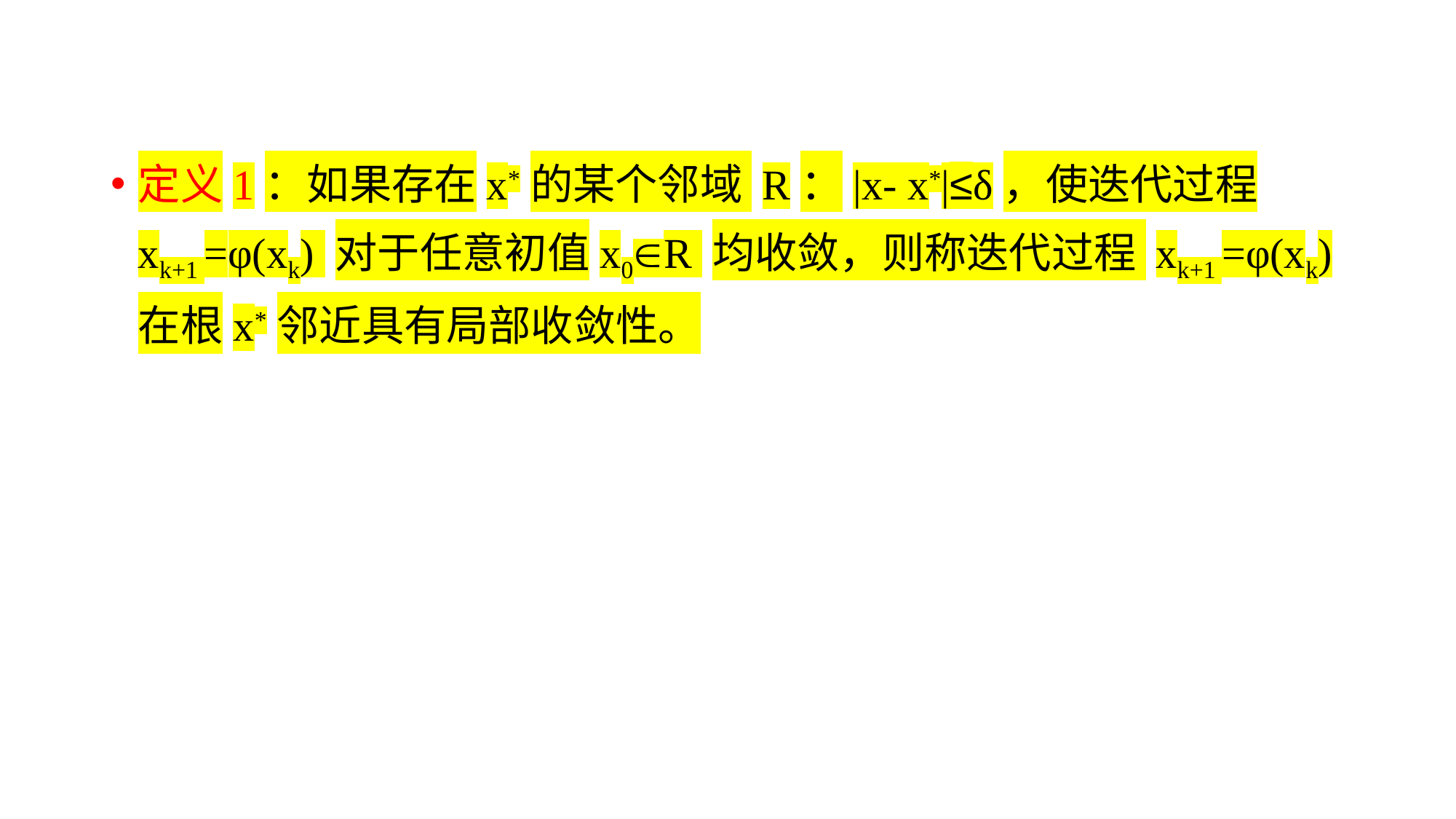

#
定义1：如果存在x*的某个邻域 R：|x- x*|≤δ，使迭代过程
xk+1 =φ(xk) 对于任意初值x0∈R 均收敛，则称迭代过程 xk+1 =φ(xk)在根x*邻近具有局部收敛性。